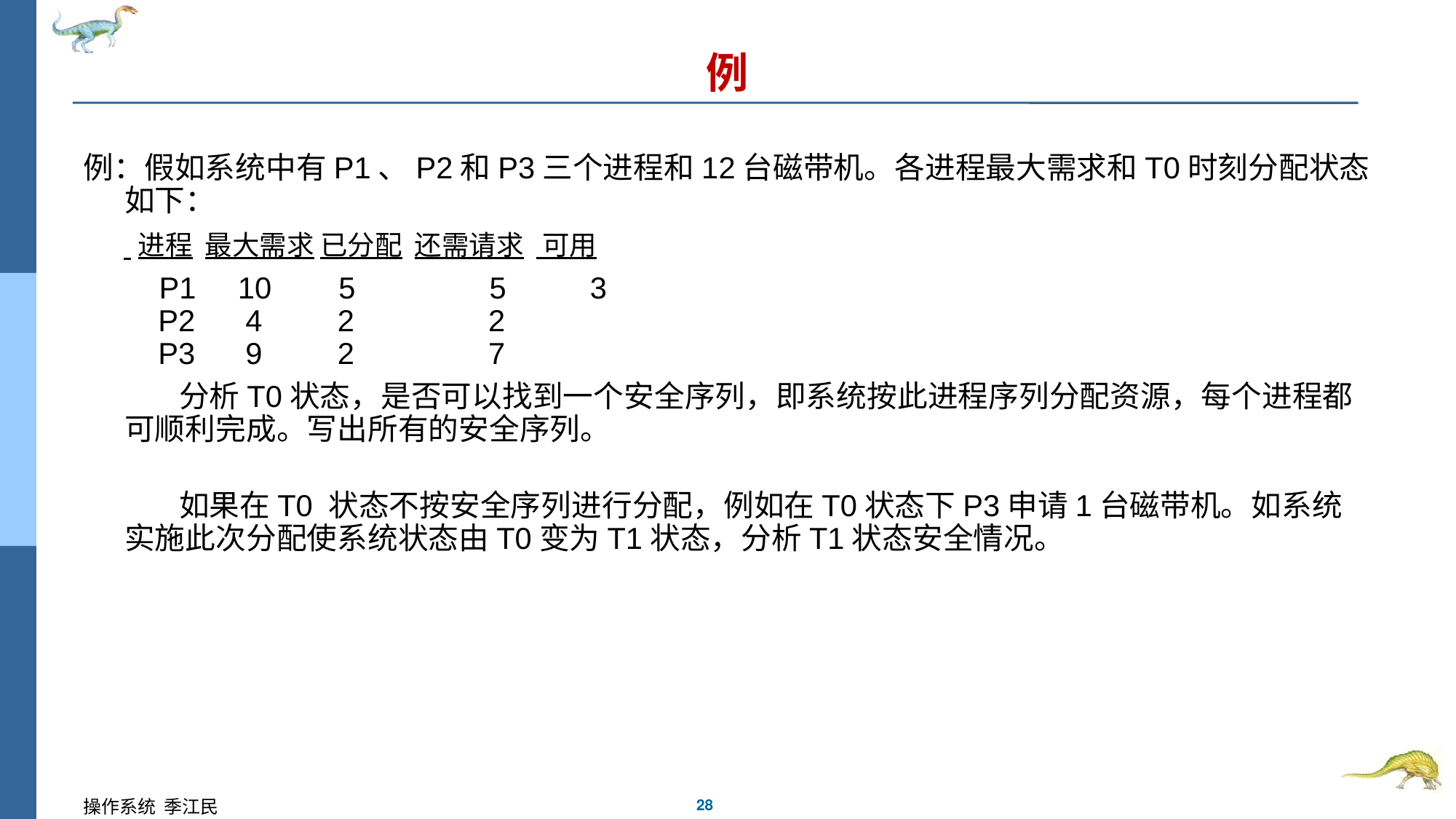

# 例
例：假如系统中有P1、P2和P3三个进程和12台磁带机。各进程最大需求和T0时刻分配状态如下：
       进程  最大需求 已分配  还需请求   可用
         P1     10        5                5          3
    P2      4         2                2
    P3      9         2                7
	       分析T0状态，是否可以找到一个安全序列，即系统按此进程序列分配资源，每个进程都可顺利完成。写出所有的安全序列。
       如果在T0 状态不按安全序列进行分配，例如在T0状态下P3申请1台磁带机。如系统实施此次分配使系统状态由T0变为T1状态，分析T1状态安全情况。